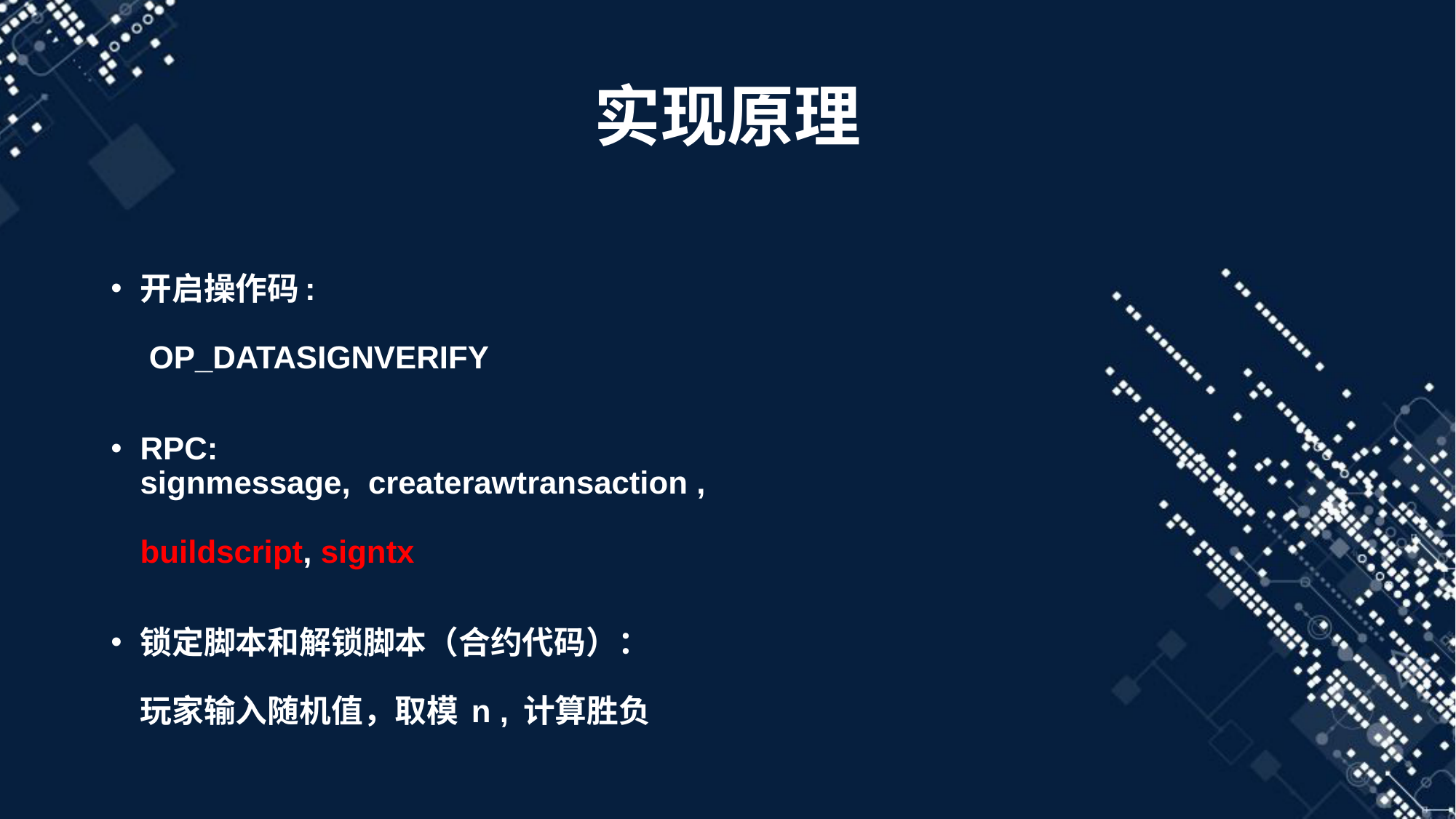

# 实现原理

开启操作码:
 OP_DATASIGNVERIFY

RPC:
signmessage,  createrawtransaction ,
buildscript, signtx

锁定脚本和解锁脚本（合约代码）：
玩家输入随机值，取模 n , 计算胜负